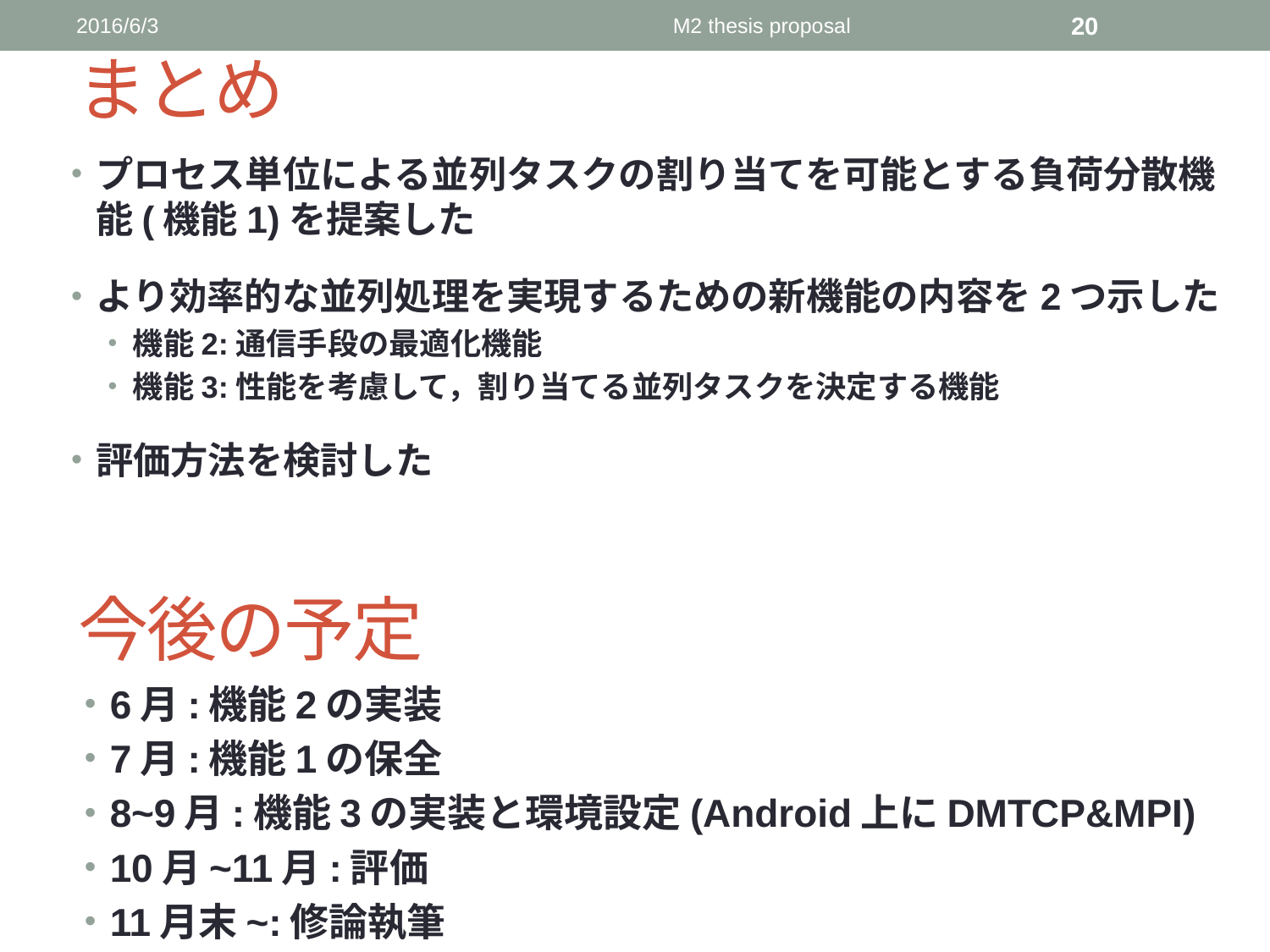

2016/6/3
M2 thesis proposal
20
まとめ

プロセス単位による並列タスクの割り当てを可能とする負荷分散機能(機能1)を提案した

より効率的な並列処理を実現するための新機能の内容を2つ示した
機能2:通信手段の最適化機能
機能3:性能を考慮して，割り当てる並列タスクを決定する機能

評価方法を検討した
今後の予定
6月:機能2の実装
7月:機能1の保全
8~9月:機能3の実装と環境設定(Android上にDMTCP&MPI)
10月~11月:評価
11月末~:修論執筆